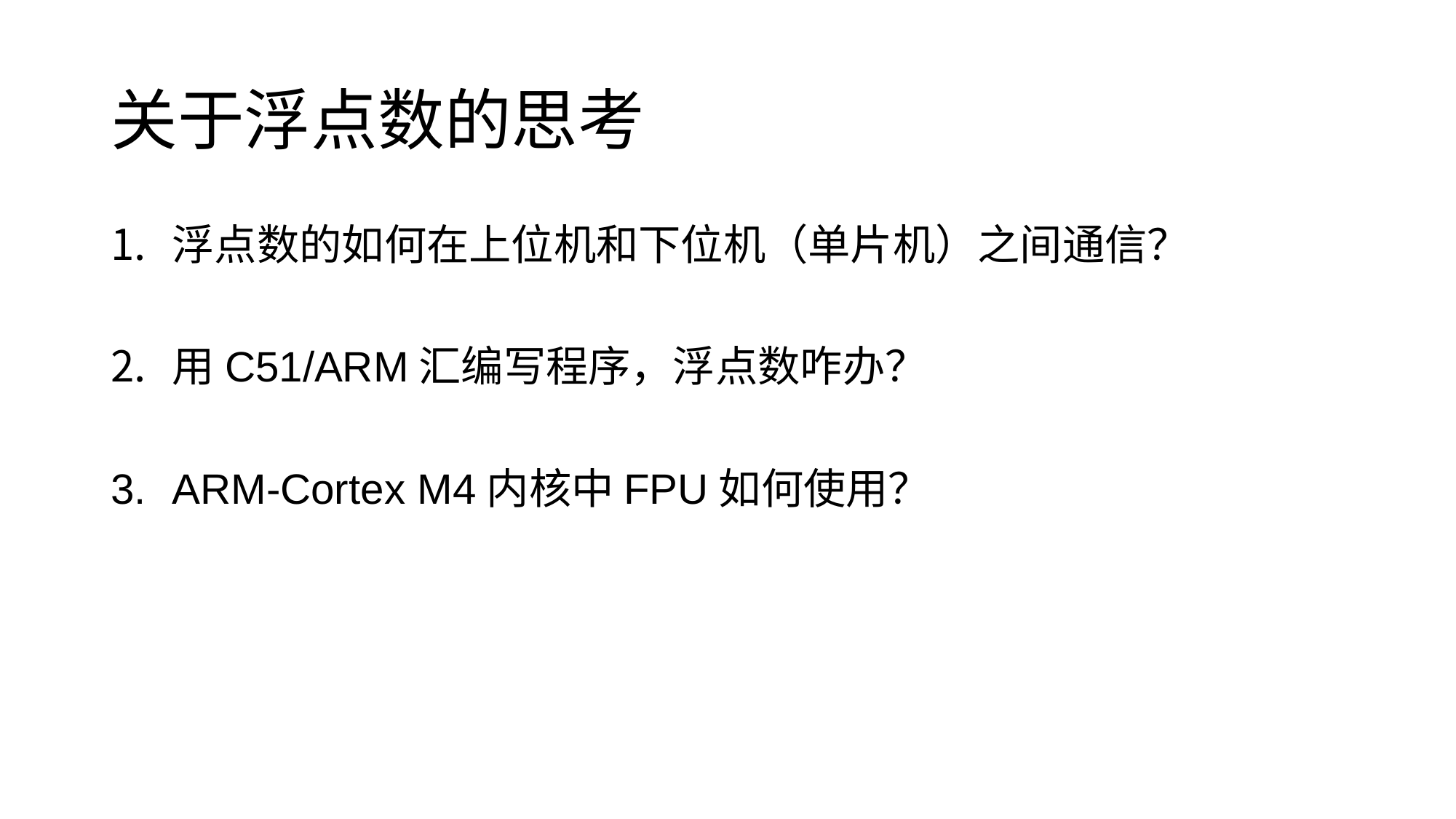

# 关于浮点数的思考
浮点数的如何在上位机和下位机（单片机）之间通信？

用C51/ARM汇编写程序，浮点数咋办？

ARM-Cortex M4内核中FPU如何使用？